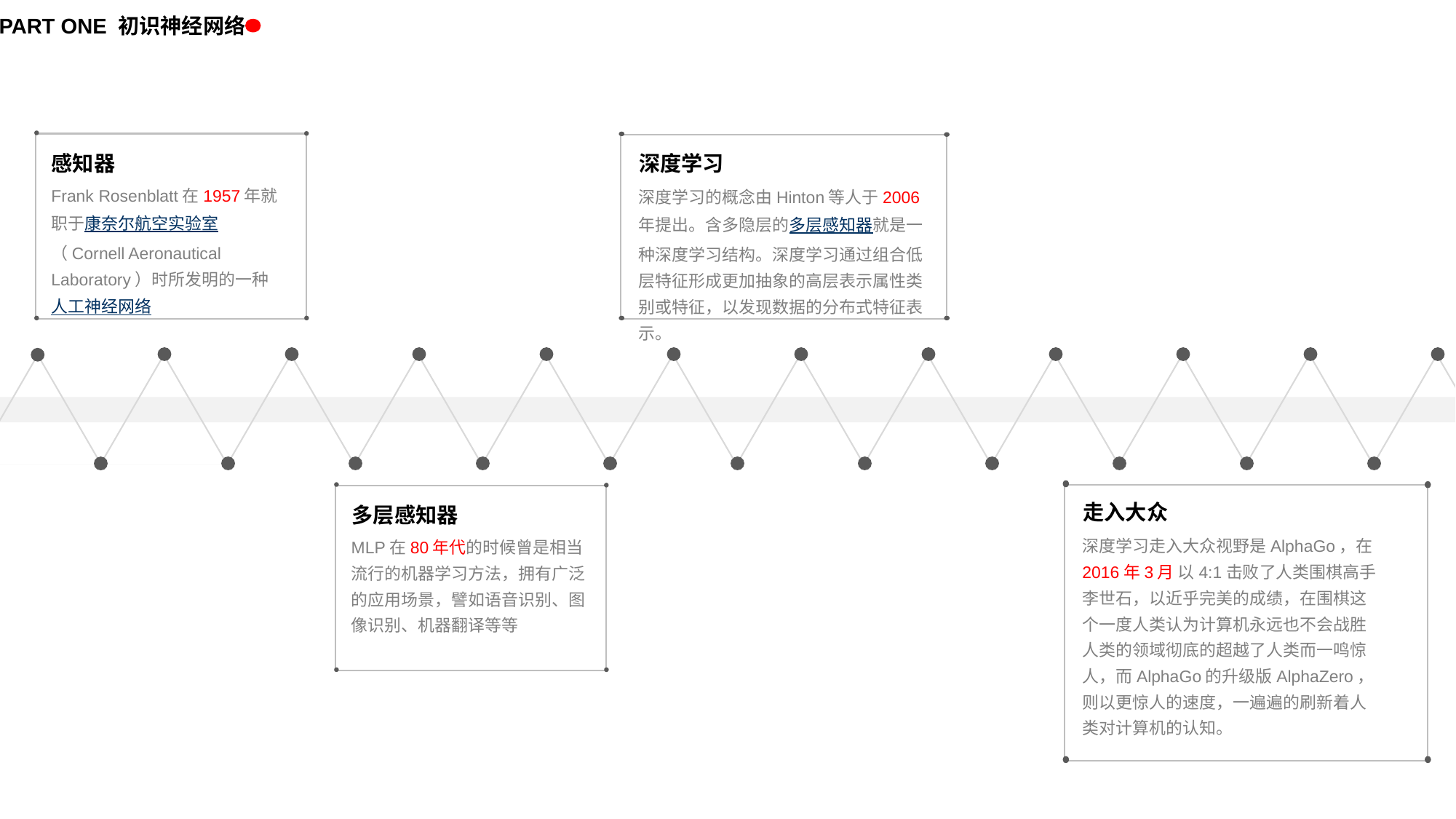

PART ONE 初识神经网络

感知器
深度学习
Frank Rosenblatt在1957年就职于康奈尔航空实验室（Cornell Aeronautical Laboratory）时所发明的一种人工神经网络
深度学习的概念由Hinton等人于2006年提出。含多隐层的多层感知器就是一种深度学习结构。深度学习通过组合低层特征形成更加抽象的高层表示属性类别或特征，以发现数据的分布式特征表示。

走入大众
多层感知器
深度学习走入大众视野是AlphaGo，在2016年3月 以4:1击败了人类围棋高手李世石，以近乎完美的成绩，在围棋这个一度人类认为计算机永远也不会战胜人类的领域彻底的超越了人类而一鸣惊人，而AlphaGo的升级版AlphaZero，则以更惊人的速度，一遍遍的刷新着人类对计算机的认知。
MLP在80年代的时候曾是相当流行的机器学习方法，拥有广泛的应用场景，譬如语音识别、图像识别、机器翻译等等